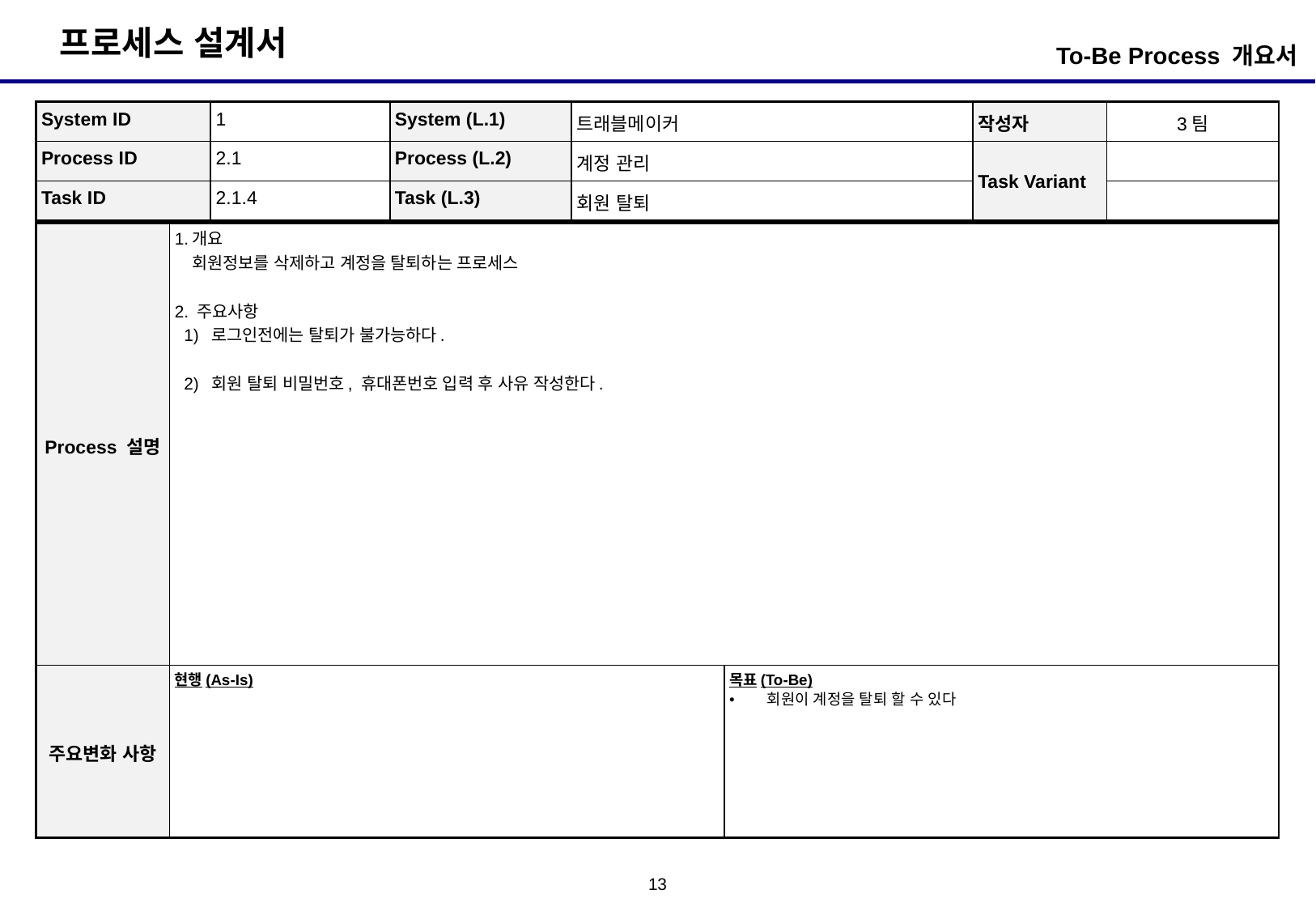

To-Be Process 개요서
| System ID | 1 | System (L.1) | 트래블메이커 | 작성자 | 3팀 |
| --- | --- | --- | --- | --- | --- |
| Process ID | 2.1 | Process (L.2) | 계정 관리 | Task Variant |  |
| Task ID | 2.1.4 | Task (L.3) | 회원 탈퇴 |  |  |
| Process 설명 | 1.개요 회원정보를 삭제하고 계정을 탈퇴하는 프로세스 2. 주요사항 1) 로그인전에는 탈퇴가 불가능하다. 2) 회원 탈퇴 비밀번호, 휴대폰번호 입력 후 사유 작성한다. |  |
| --- | --- | --- |
| 주요변화 사항 | 현행(As-Is) | 목표(To-Be) 회원이 계정을 탈퇴 할 수 있다 |